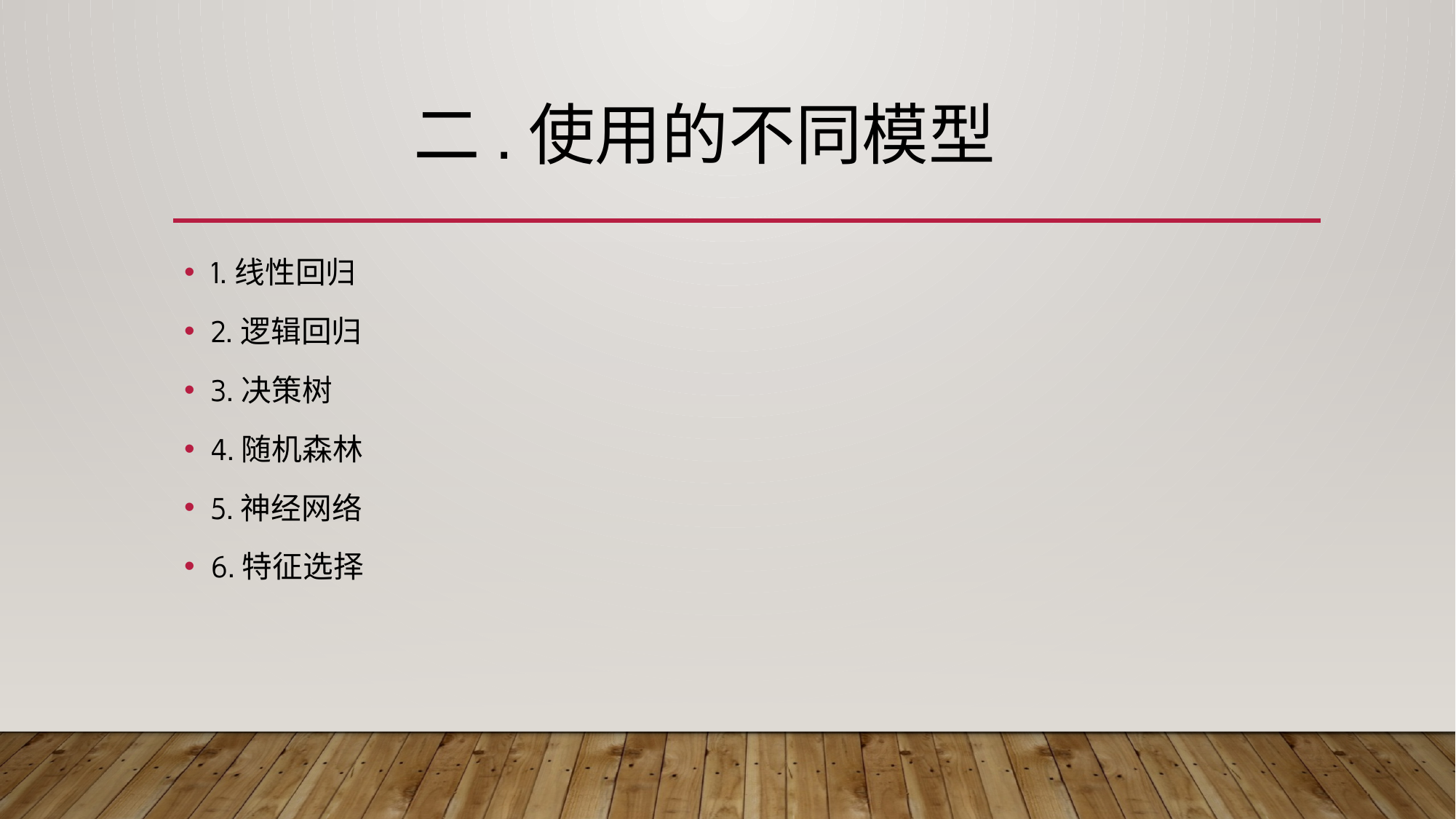

# 二.使用的不同模型
1.线性回归
2.逻辑回归
3.决策树
4.随机森林
5.神经网络
6.特征选择